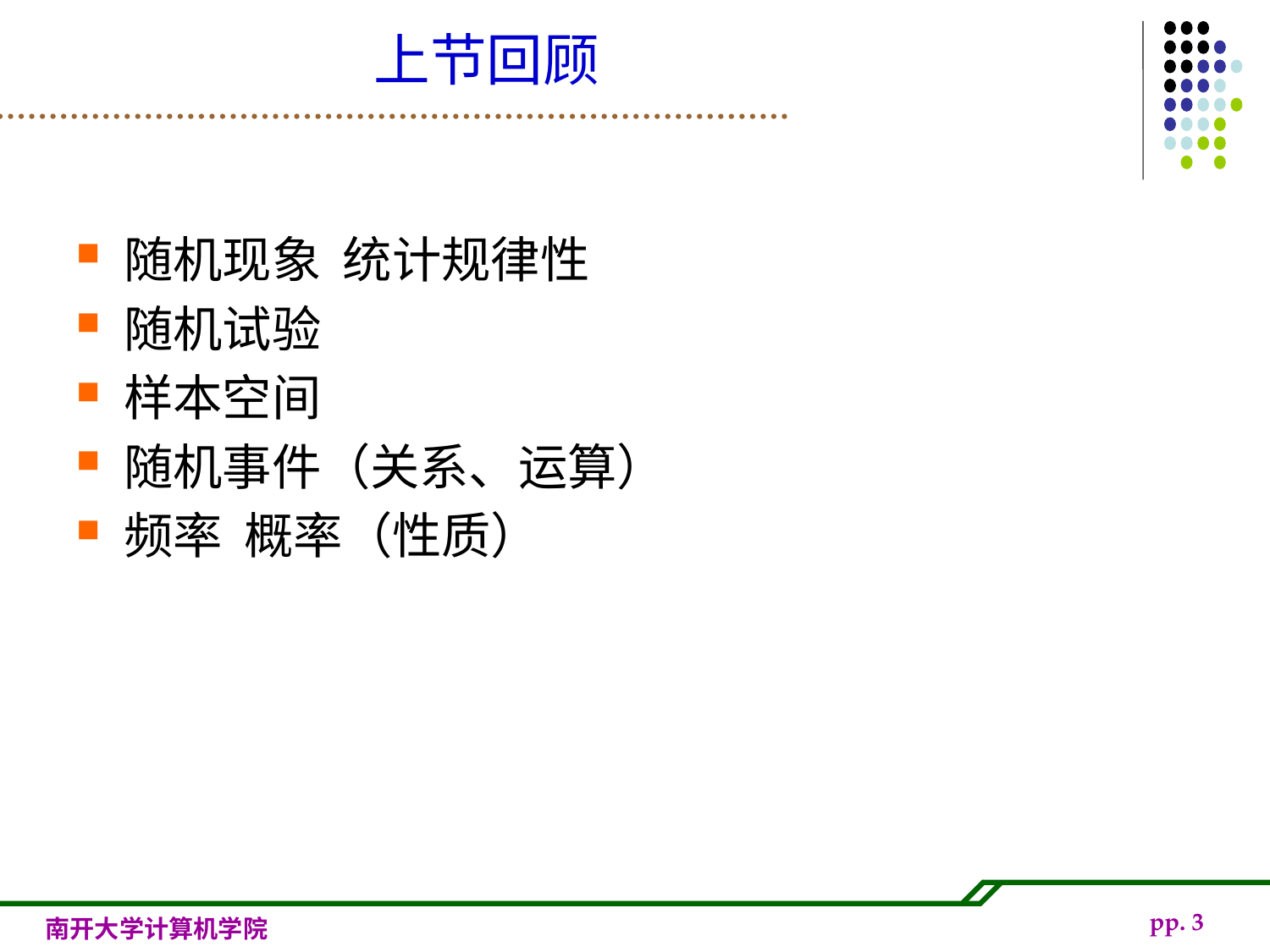

# 上节回顾
随机现象  统计规律性
随机试验
样本空间
随机事件（关系、运算）
频率  概率（性质）

pp. 3